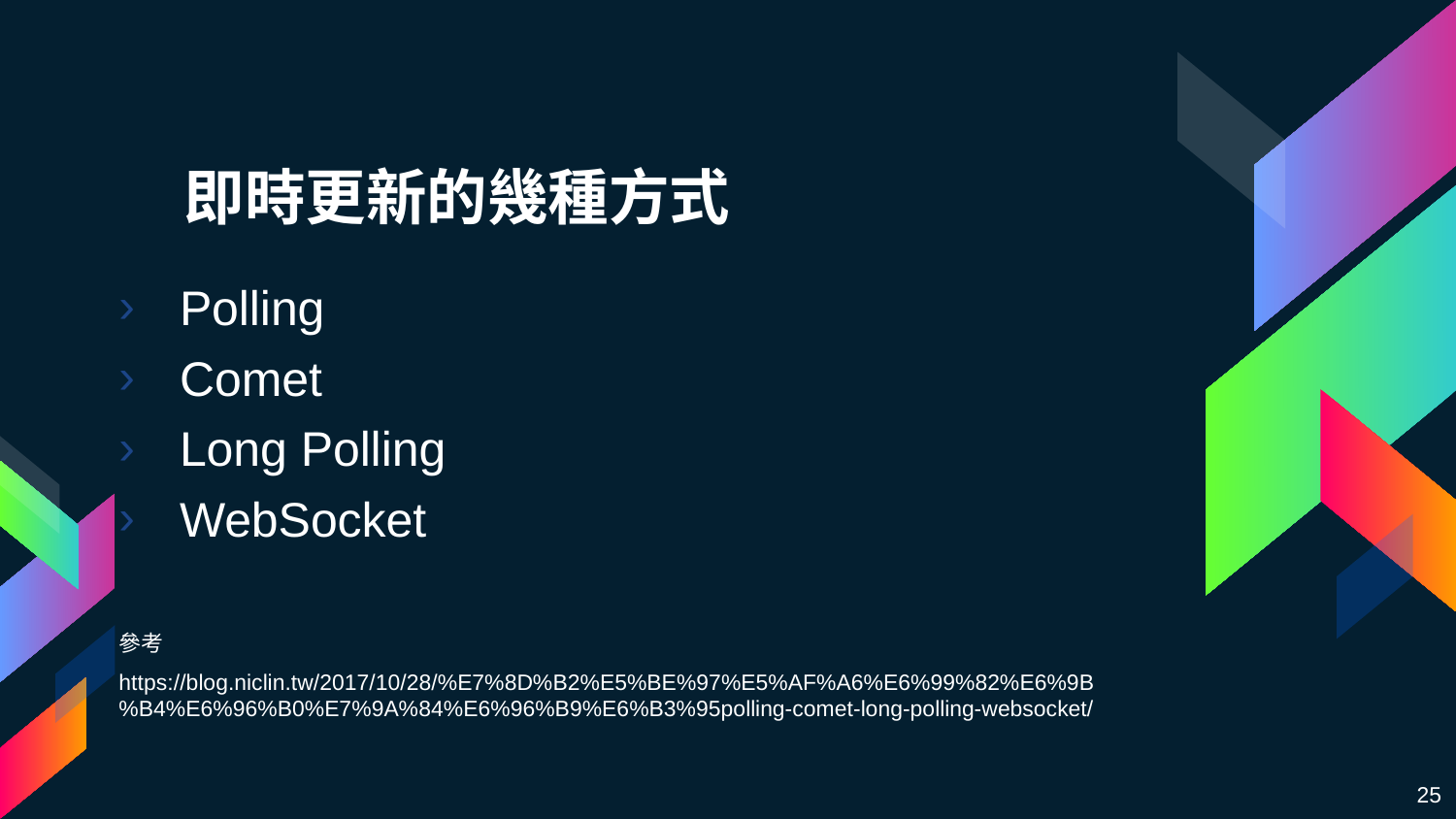

# 即時更新的幾種方式
Polling
Comet
Long Polling
WebSocket

參考
https://blog.niclin.tw/2017/10/28/%E7%8D%B2%E5%BE%97%E5%AF%A6%E6%99%82%E6%9B%B4%E6%96%B0%E7%9A%84%E6%96%B9%E6%B3%95polling-comet-long-polling-websocket/
25